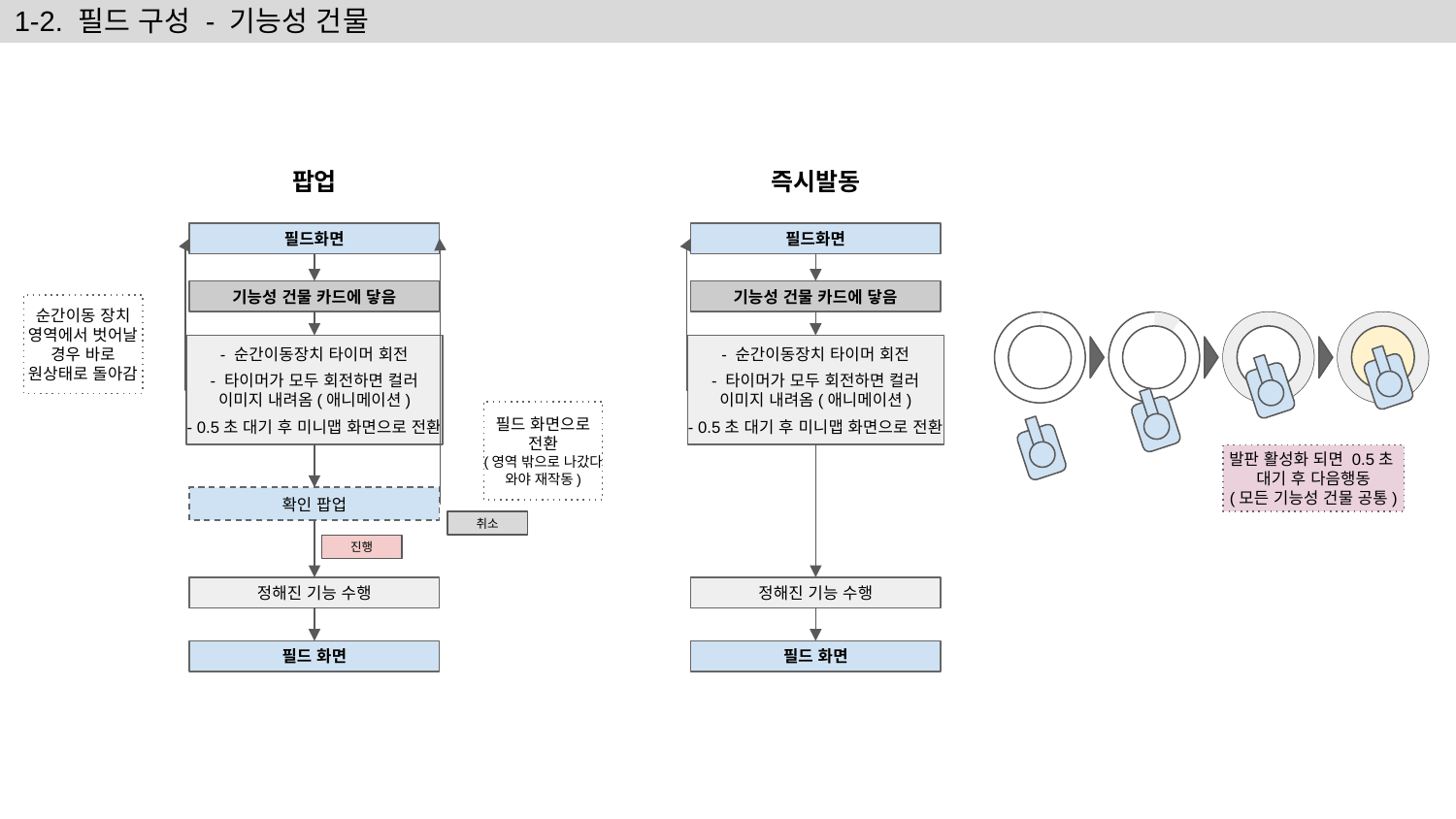

# 1-2. 필드 구성 - 기능성 건물
팝업
즉시발동
필드화면
필드화면
기능성 건물 카드에 닿음
기능성 건물 카드에 닿음
순간이동 장치 영역에서 벗어날 경우 바로 원상태로 돌아감

- 순간이동장치 타이머 회전

- 타이머가 모두 회전하면 컬러 이미지 내려옴(애니메이션)

- 0.5초 대기 후 미니맵 화면으로 전환
- 순간이동장치 타이머 회전

- 타이머가 모두 회전하면 컬러 이미지 내려옴(애니메이션)

- 0.5초 대기 후 미니맵 화면으로 전환

필드 화면으로 전환
(영역 밖으로 나갔다 와야 재작동)

발판 활성화 되면 0.5초
대기 후 다음행동
(모든 기능성 건물 공통)
확인 팝업
취소
진행
정해진 기능 수행
정해진 기능 수행
필드 화면
필드 화면